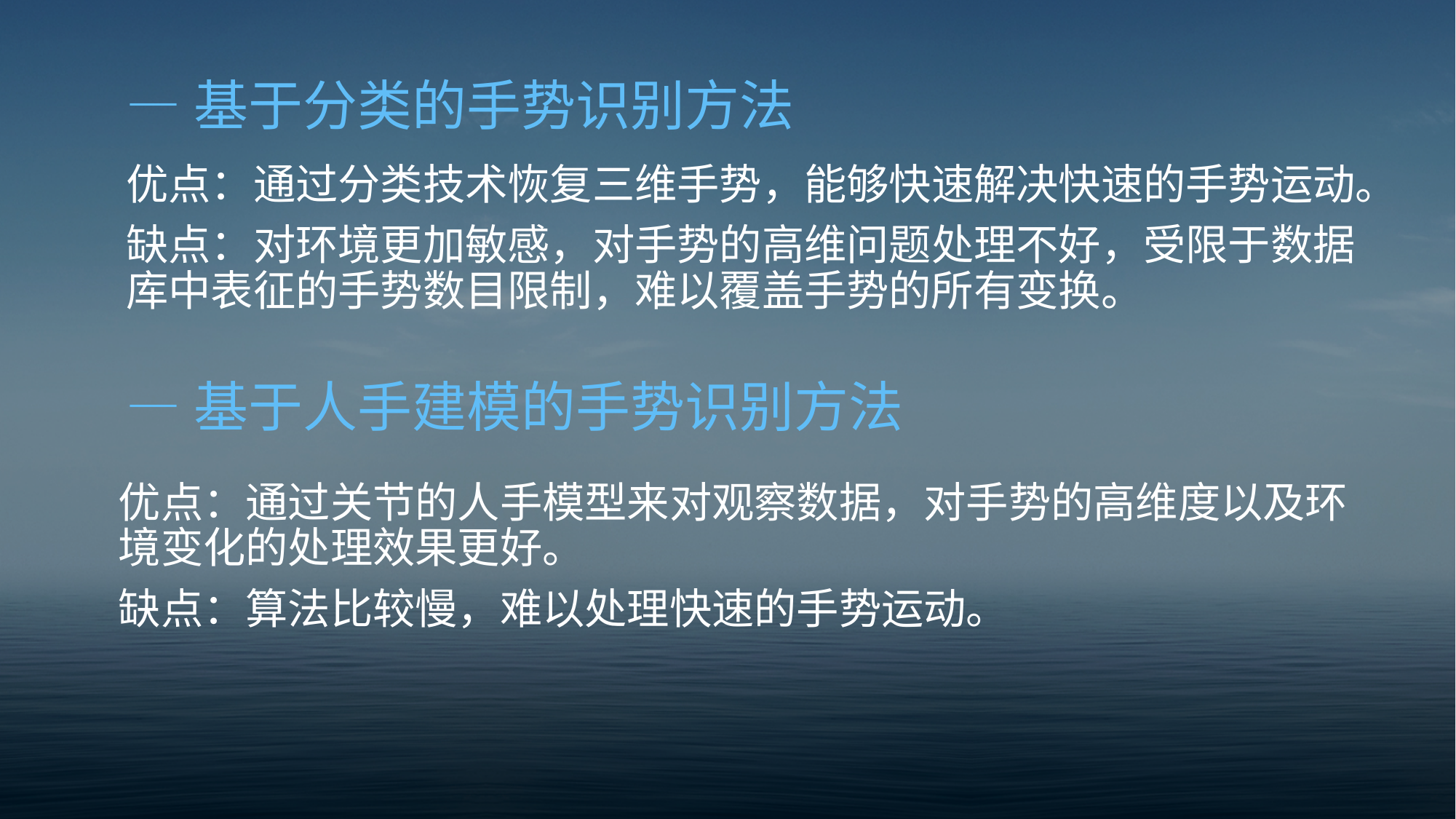

—基于分类的手势识别方法
优点：通过分类技术恢复三维手势，能够快速解决快速的手势运动。
缺点：对环境更加敏感，对手势的高维问题处理不好，受限于数据库中表征的手势数目限制，难以覆盖手势的所有变换。

# —基于人手建模的手势识别方法
优点：通过关节的人手模型来对观察数据，对手势的高维度以及环境变化的处理效果更好。
缺点：算法比较慢，难以处理快速的手势运动。